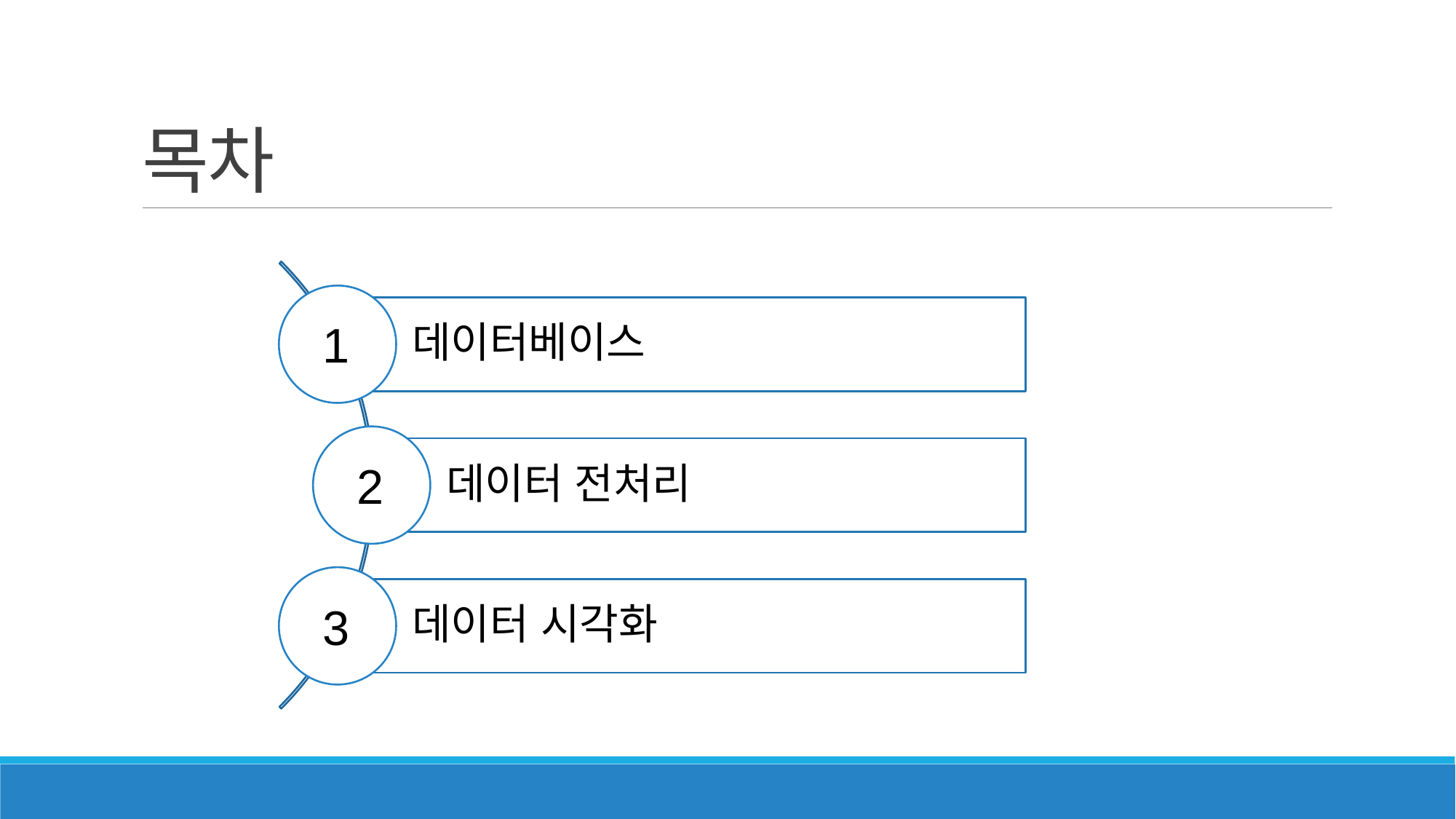

# 목차
데이터베이스
데이터 전처리
데이터 시각화
1
2
3